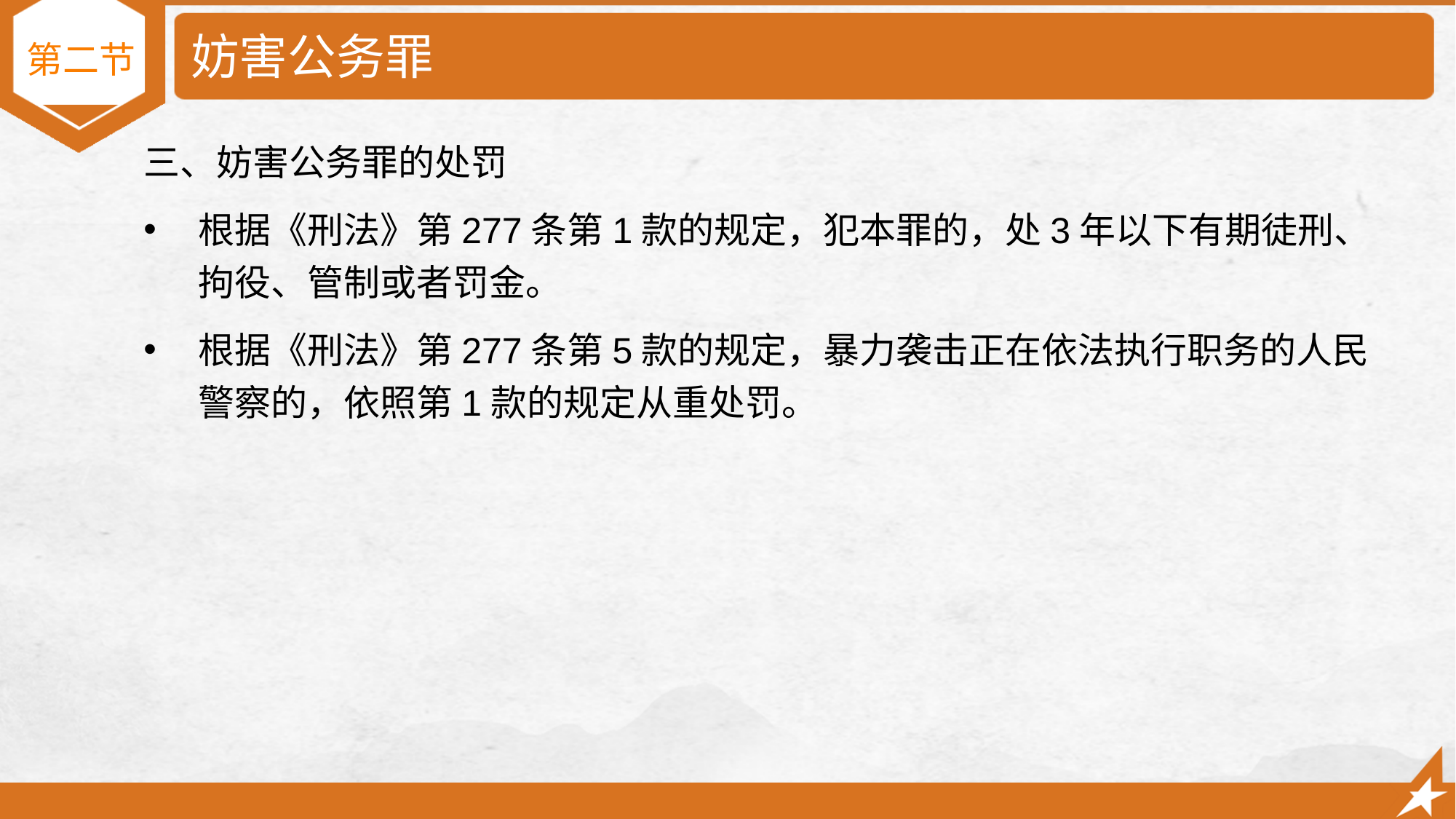

# 妨害公务罪
第二节
三、妨害公务罪的处罚
根据《刑法》第277条第1款的规定，犯本罪的，处3年以下有期徒刑、拘役、管制或者罚金。
根据《刑法》第277条第5款的规定，暴力袭击正在依法执行职务的人民警察的，依照第1款的规定从重处罚。